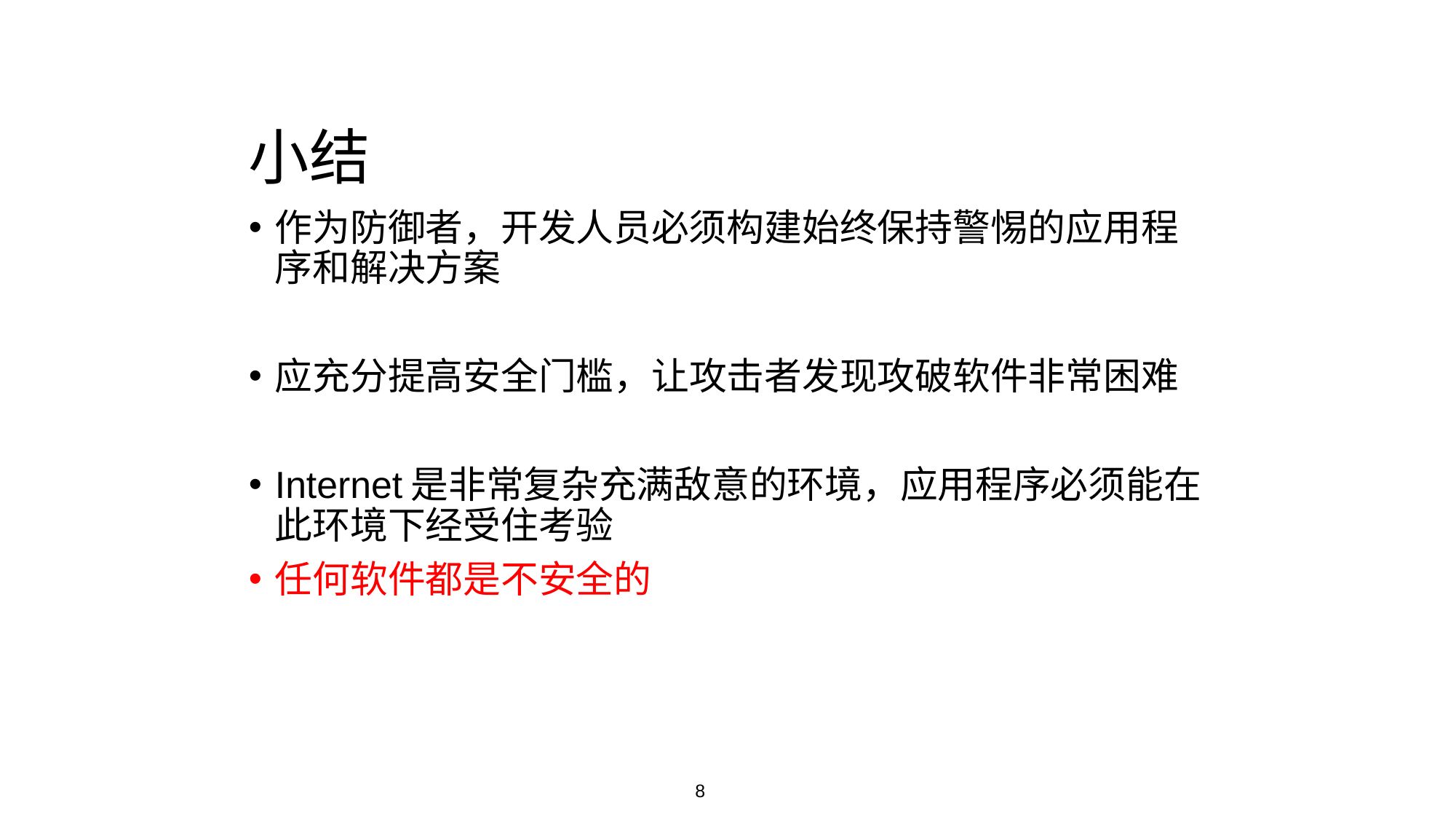

小结
作为防御者，开发人员必须构建始终保持警惕的应用程序和解决方案

应充分提高安全门槛，让攻击者发现攻破软件非常困难

Internet是非常复杂充满敌意的环境，应用程序必须能在此环境下经受住考验
任何软件都是不安全的
8